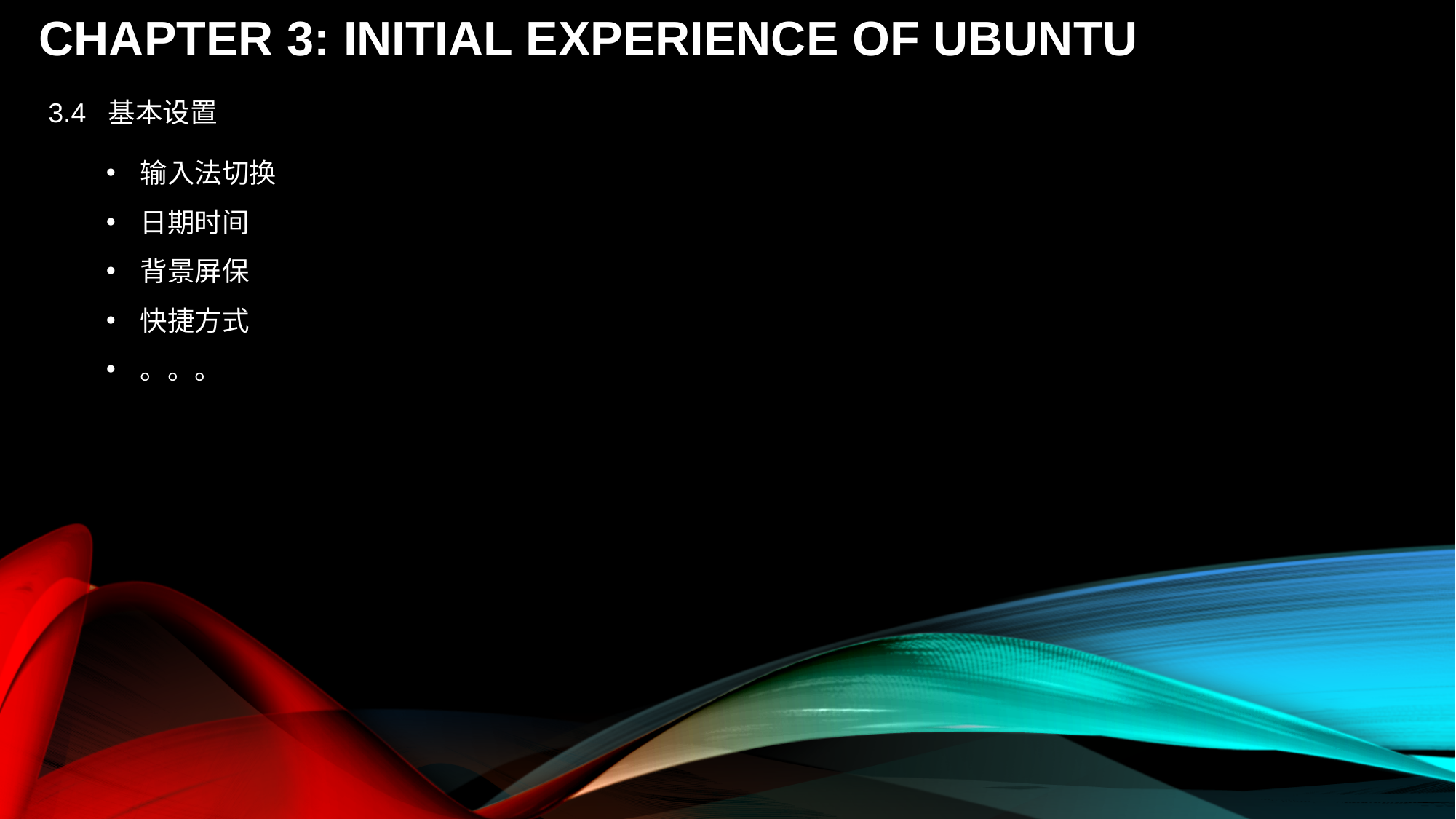

# Chapter 3: initial experience of Ubuntu
3.4  基本设置
输入法切换
日期时间
背景屏保
快捷方式
。。。